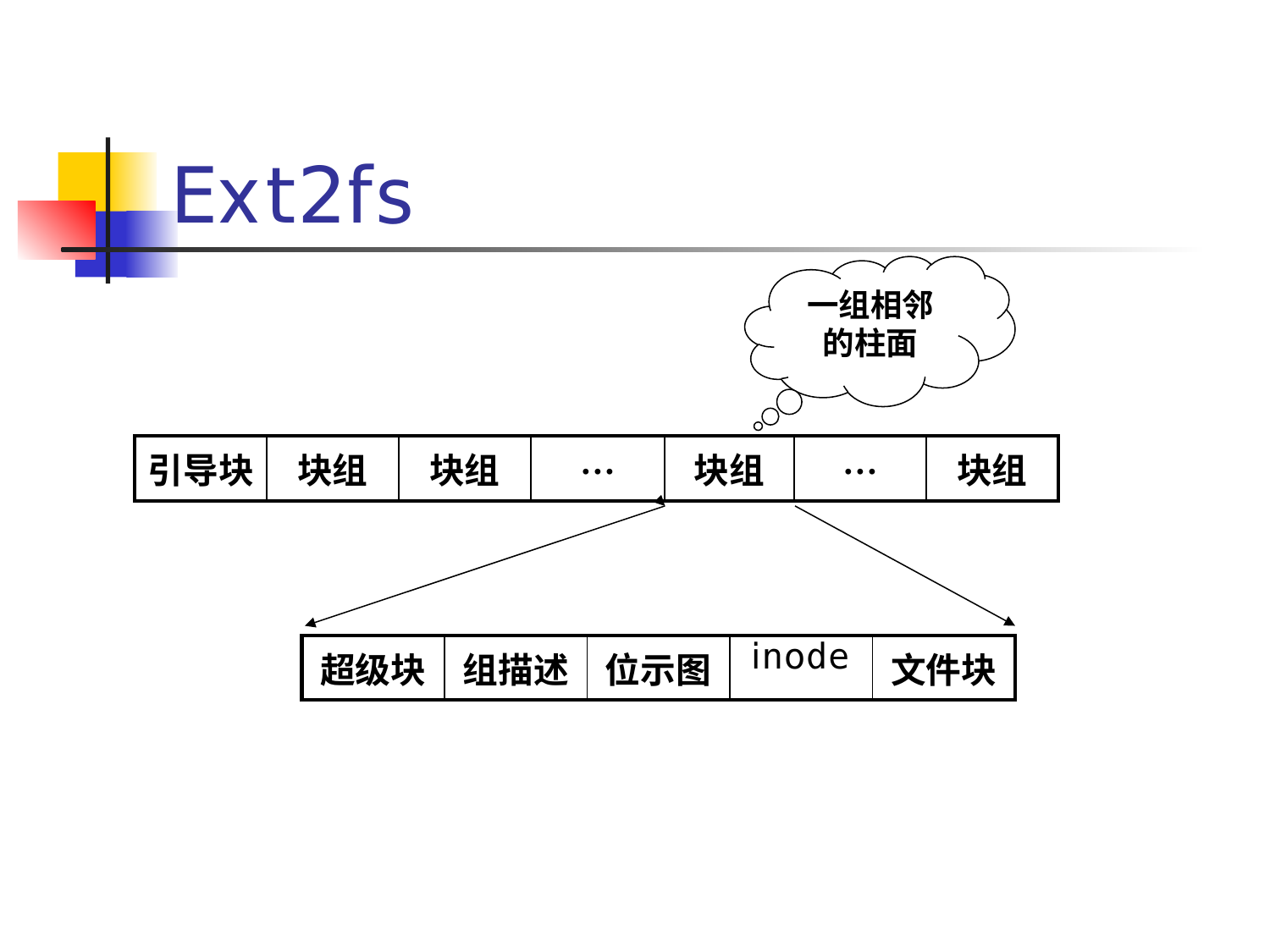

# Ext2fs
一组相邻的柱面
| 引导块 | 块组 | 块组 | … | 块组 | … | 块组 |
| --- | --- | --- | --- | --- | --- | --- |

| 超级块 | 组描述 | 位示图 | inode | 文件块 |
| --- | --- | --- | --- | --- |